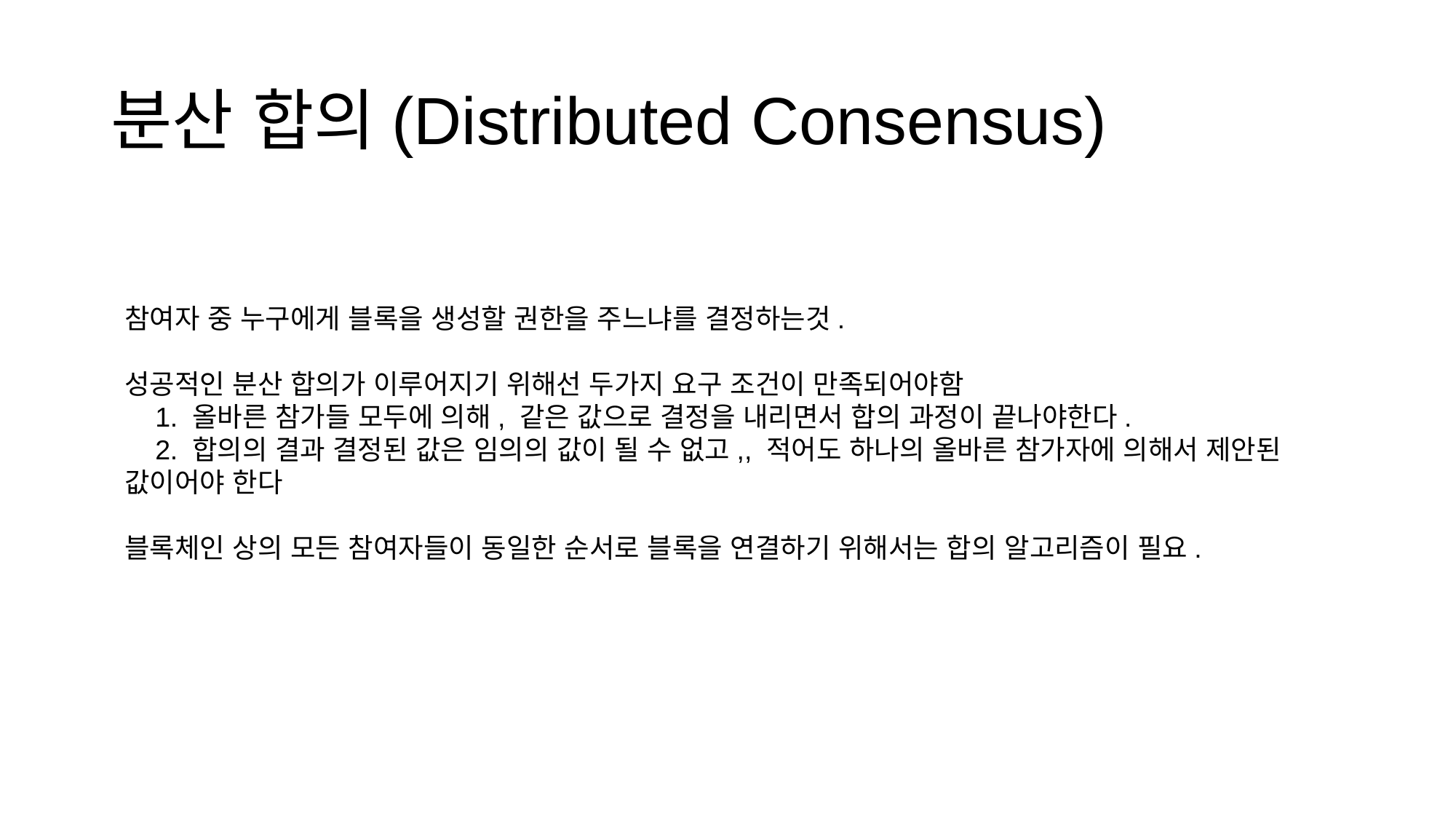

# 분산 합의(Distributed Consensus)

참여자 중 누구에게 블록을 생성할 권한을 주느냐를 결정하는것.

성공적인 분산 합의가 이루어지기 위해선 두가지 요구 조건이 만족되어야함
    1. 올바른 참가들 모두에 의해, 같은 값으로 결정을 내리면서 합의 과정이 끝나야한다.
    2. 합의의 결과 결정된 값은 임의의 값이 될 수 없고,, 적어도 하나의 올바른 참가자에 의해서 제안된 값이어야 한다

블록체인 상의 모든 참여자들이 동일한 순서로 블록을 연결하기 위해서는 합의 알고리즘이 필요.